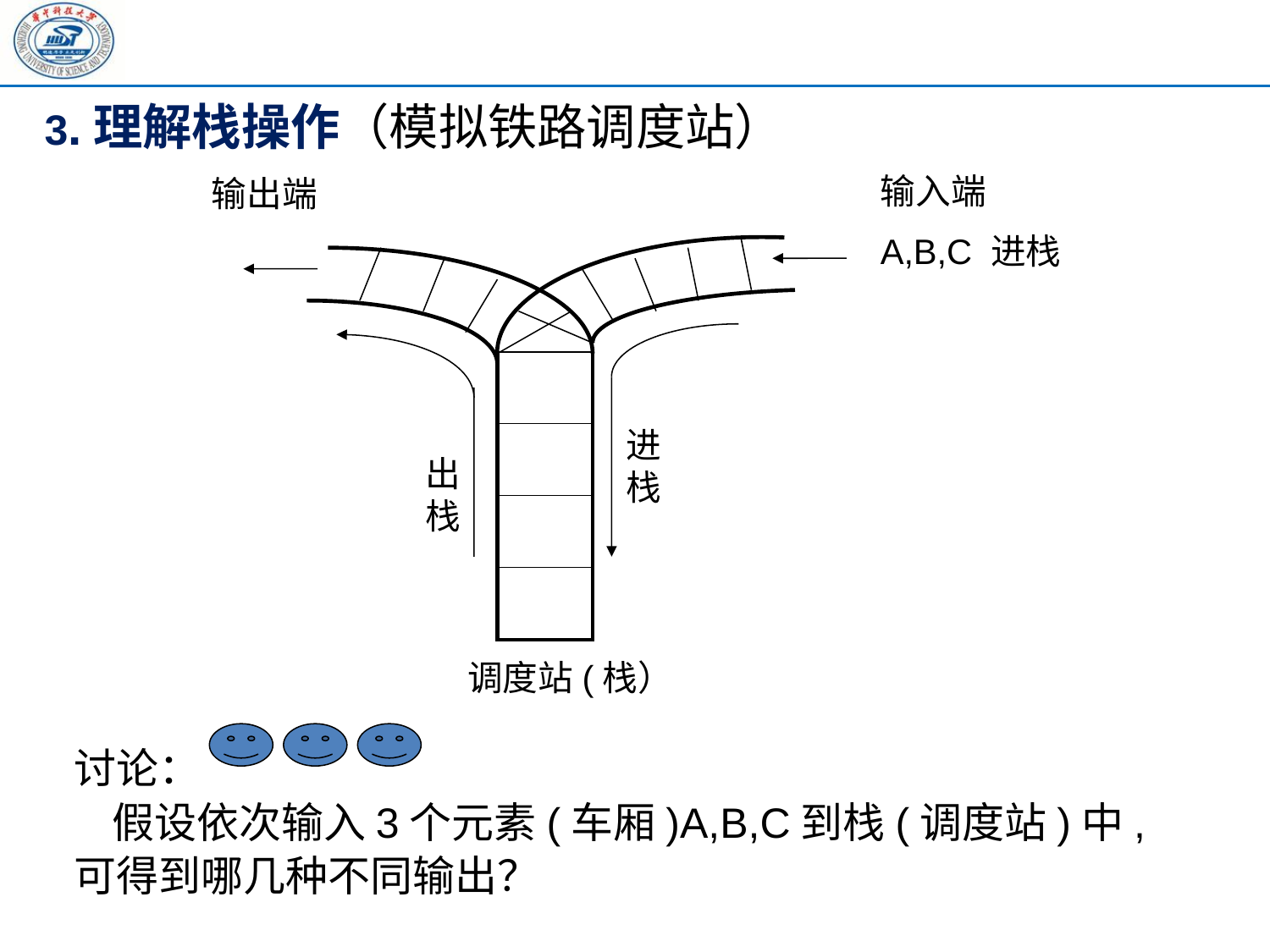

3.理解栈操作（模拟铁路调度站）

  讨论：
      假设依次输入3个元素(车厢)A,B,C到栈(调度站)中,
  可得到哪几种不同输出？
输入端
A,B,C 进栈
输出端

|  |
| --- |
|  |
|  |
|  |

进栈
出
栈
调度站(栈）